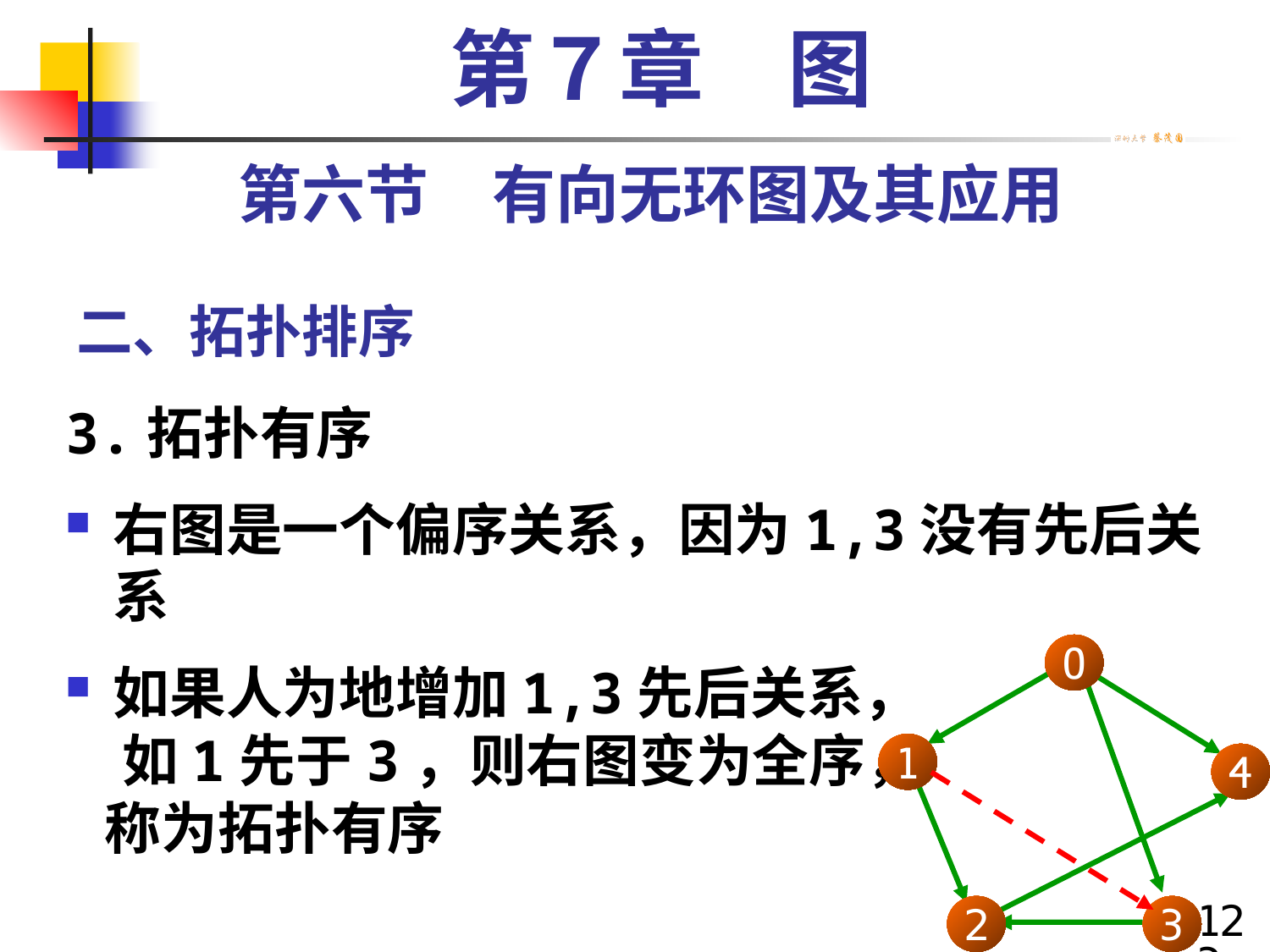

第７章　图
第六节　有向无环图及其应用
# 二、拓扑排序
3.拓扑有序
右图是一个偏序关系，因为1,3没有先后关系
如果人为地增加1,3先后关系，
　如1先于3，则右图变为全序，
  称为拓扑有序
0

1
4

2
3

123